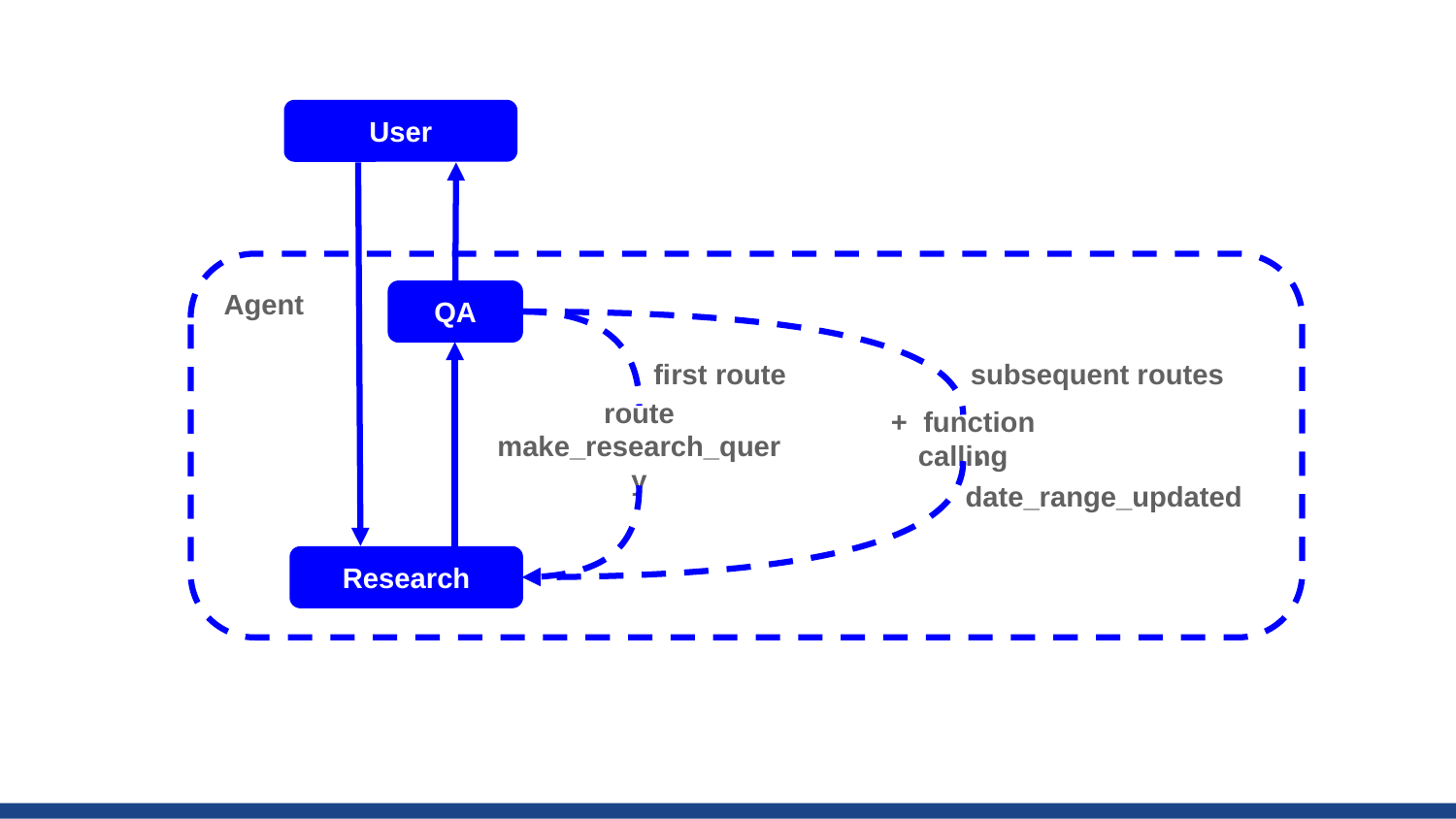

User
Agent
QA
first route
subsequent routes
route
make_research_query
+  function calling
・date_range_updated
Research